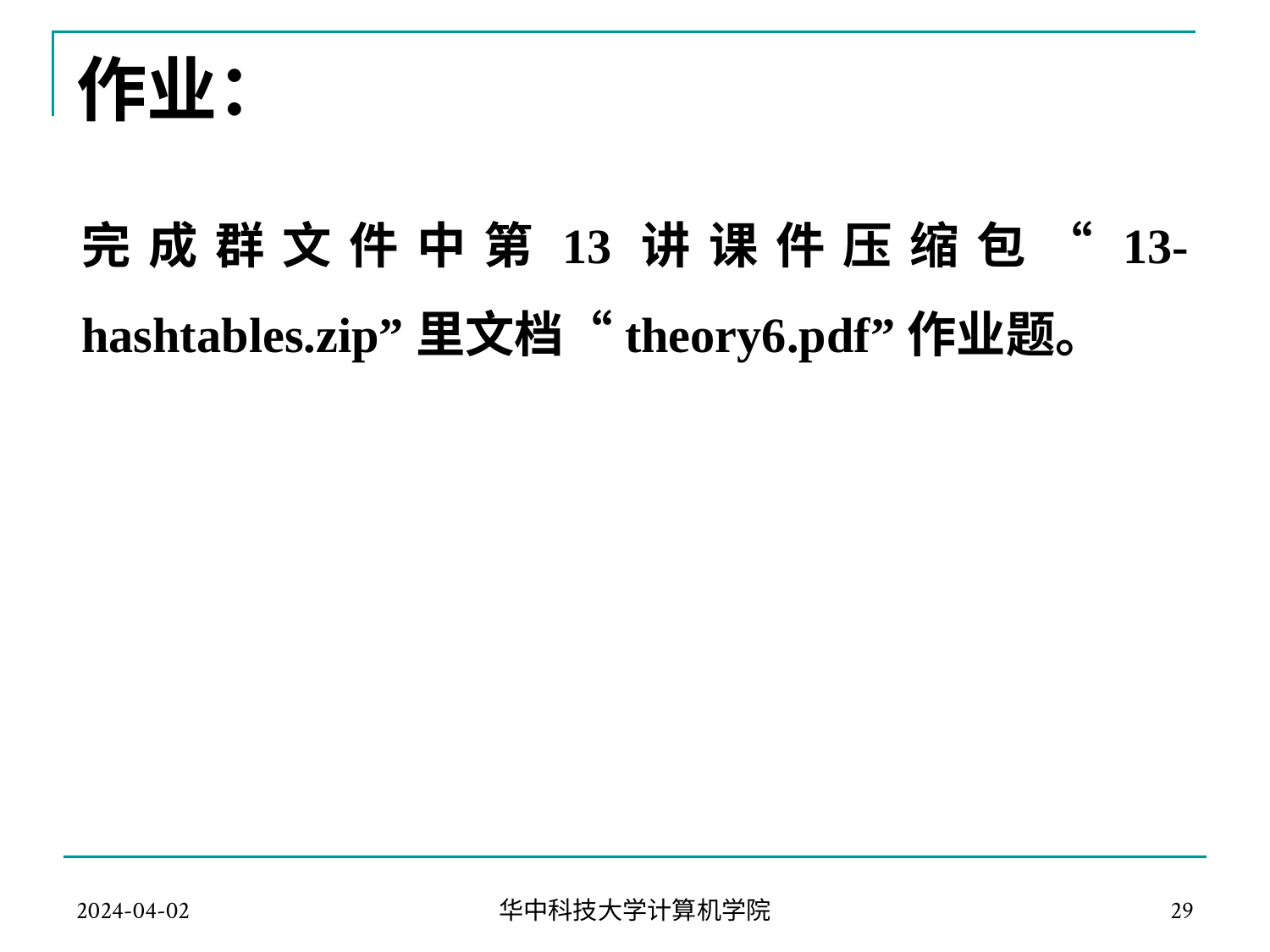

# 作业：
完成群文件中第13讲课件压缩包“13-hashtables.zip”里文档“theory6.pdf”作业题。

2024-04-02
华中科技大学计算机学院
29